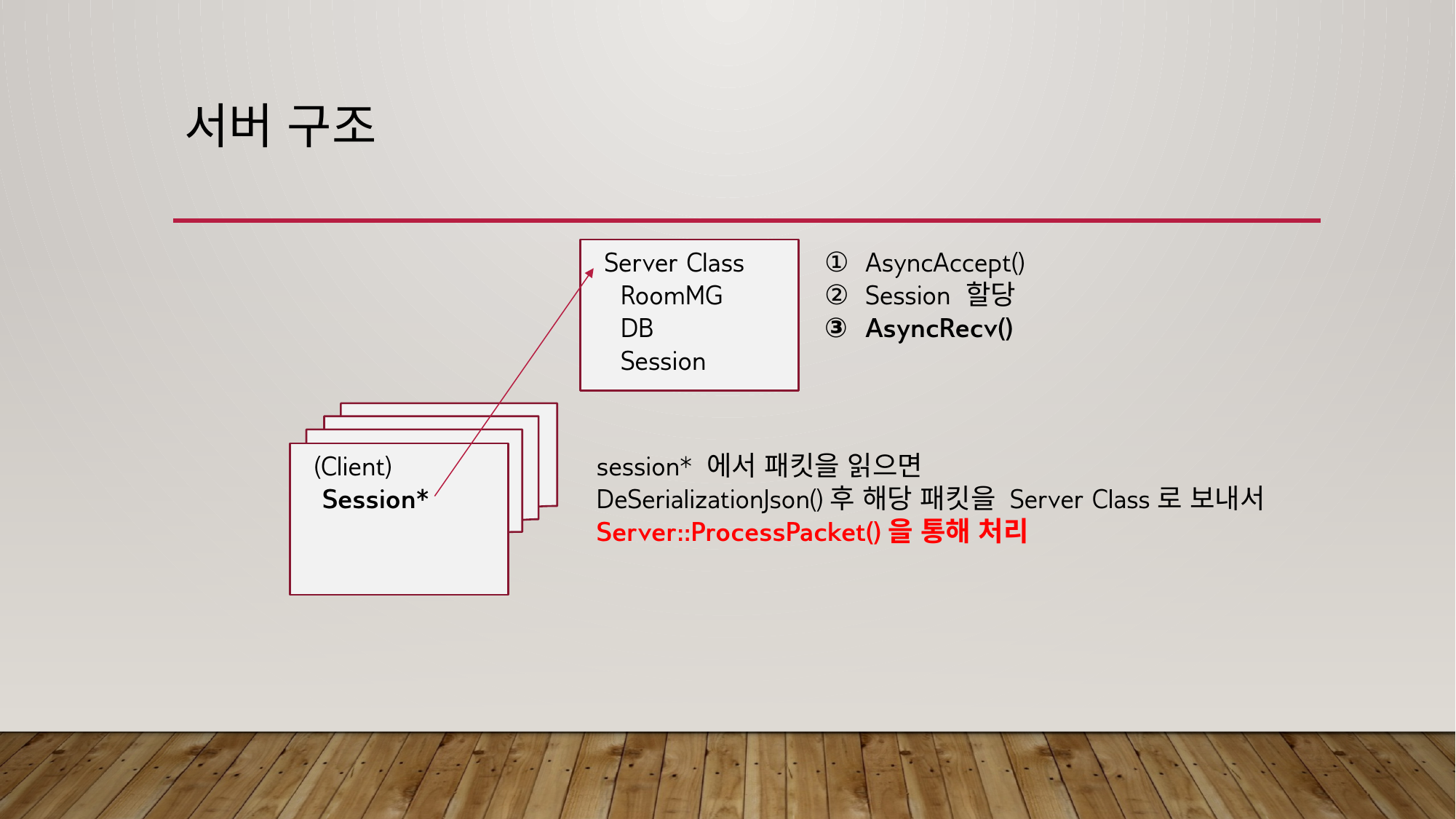

# 서버 구조

Server Class
  RoomMG
  DB
  Session

AsyncAccept()
Session 할당
AsyncRecv()

(Client)
 Session*

session* 에서 패킷을 읽으면
DeSerializationJson()후 해당 패킷을 Server Class로 보내서
Server::ProcessPacket()을 통해 처리